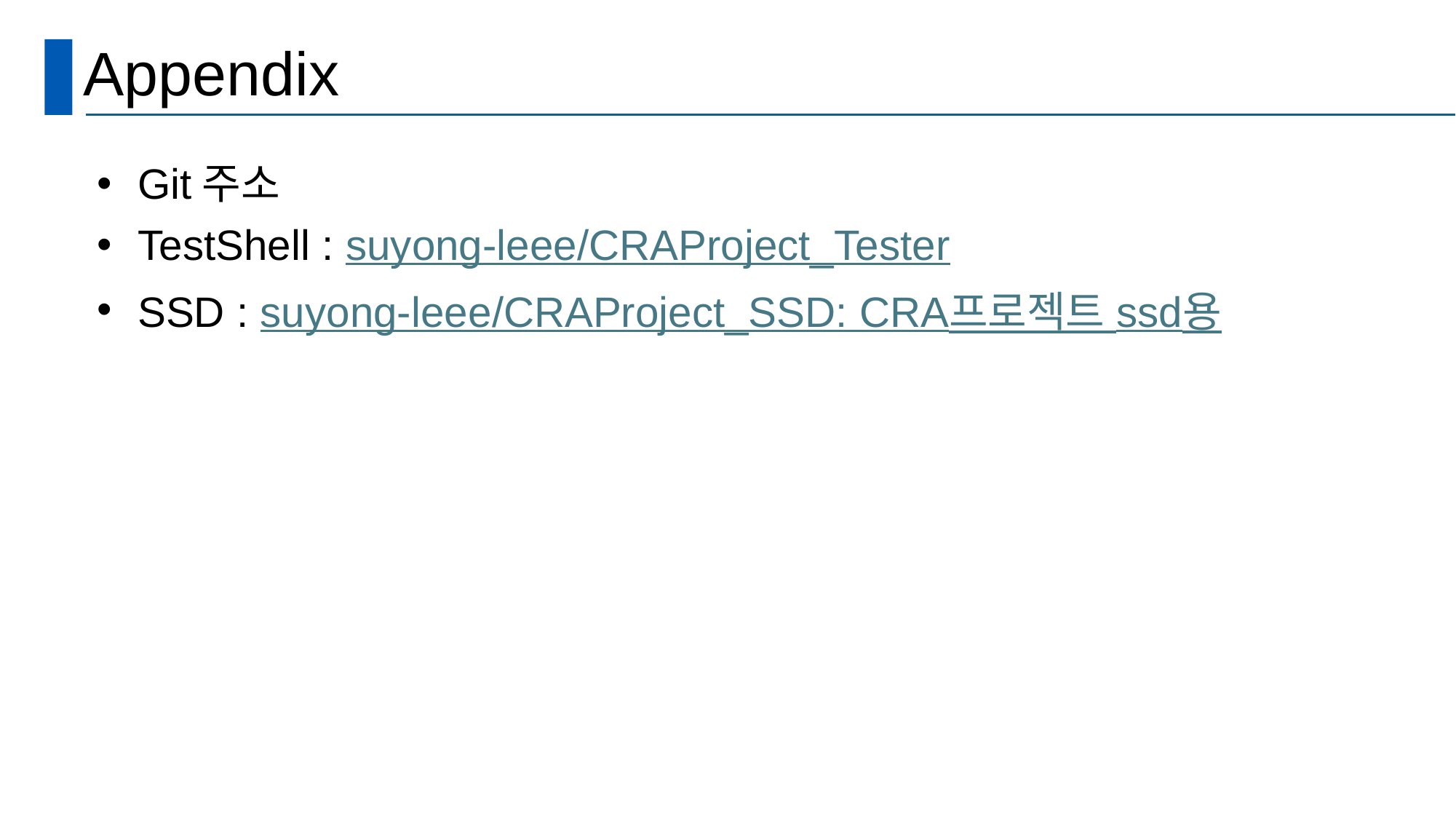

# Appendix
Git주소
TestShell : suyong-leee/CRAProject_Tester
SSD : suyong-leee/CRAProject_SSD: CRA프로젝트 ssd용